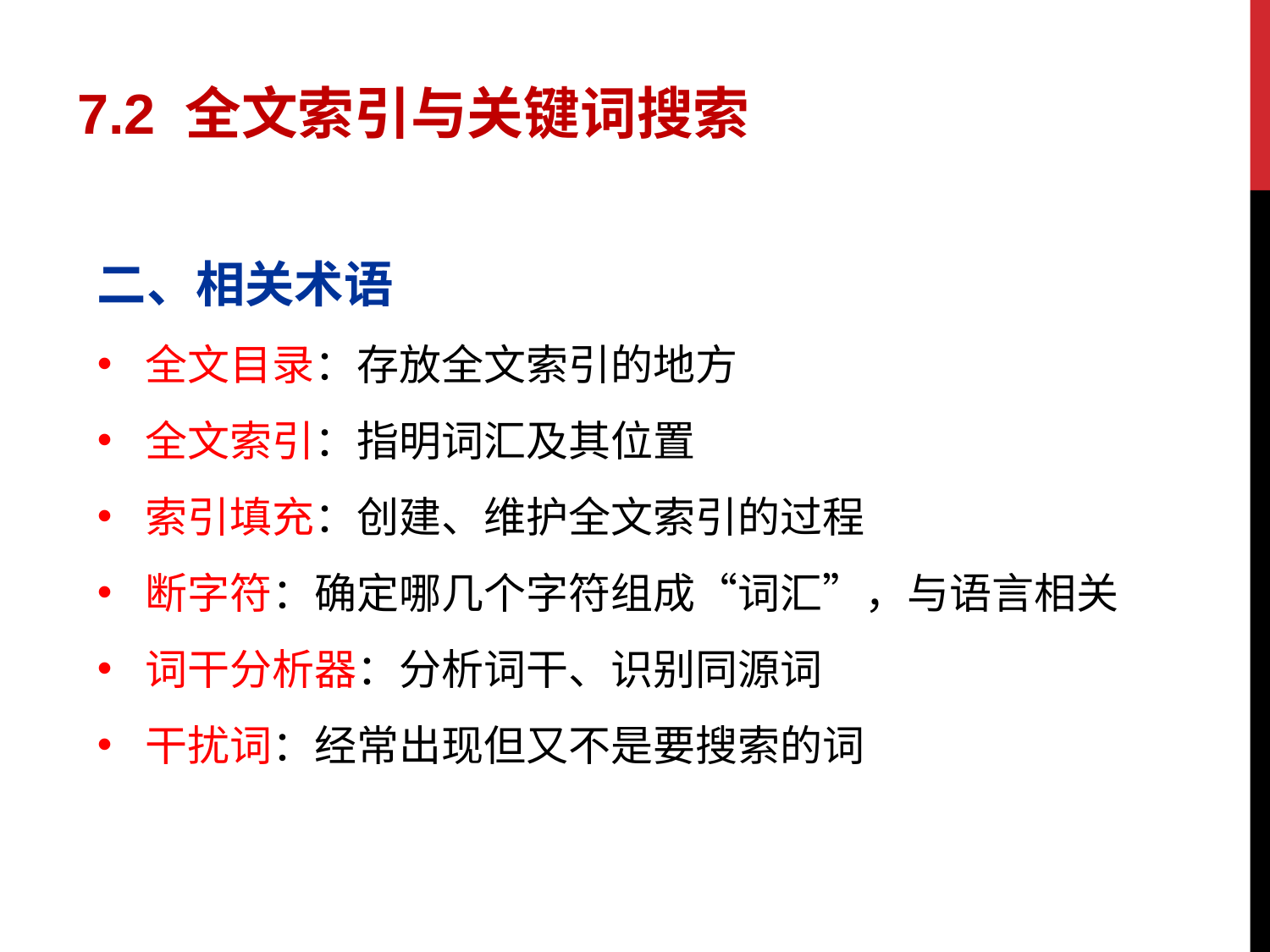

7.2 全文索引与关键词搜索
二、相关术语
全文目录：存放全文索引的地方
全文索引：指明词汇及其位置
索引填充：创建、维护全文索引的过程
断字符：确定哪几个字符组成“词汇”，与语言相关
词干分析器：分析词干、识别同源词
干扰词：经常出现但又不是要搜索的词